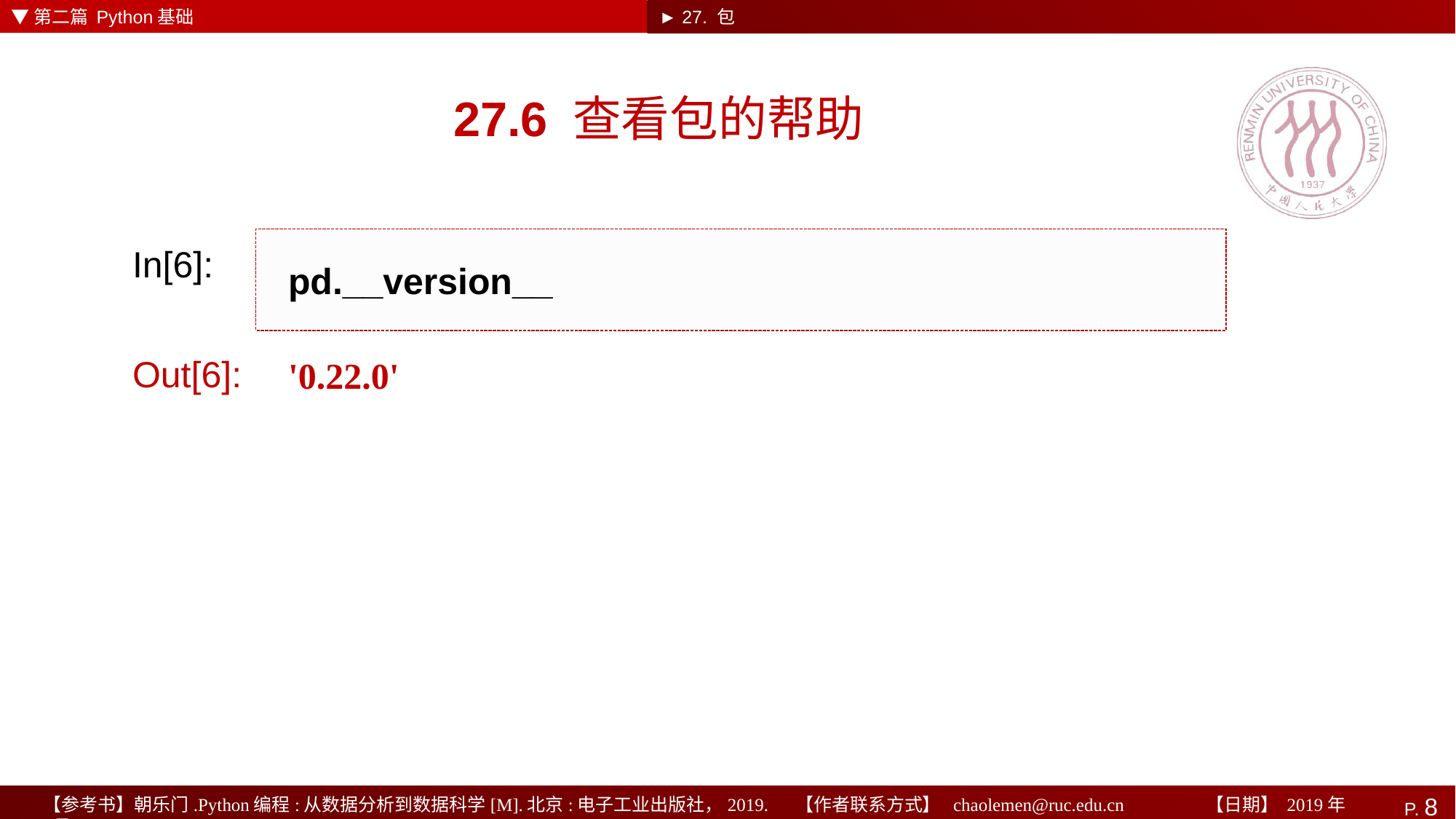

▼第二篇 Python基础
► 27. 包
# 27.6 查看包的帮助
pd.__version__
In[6]:
'0.22.0'
Out[6]: